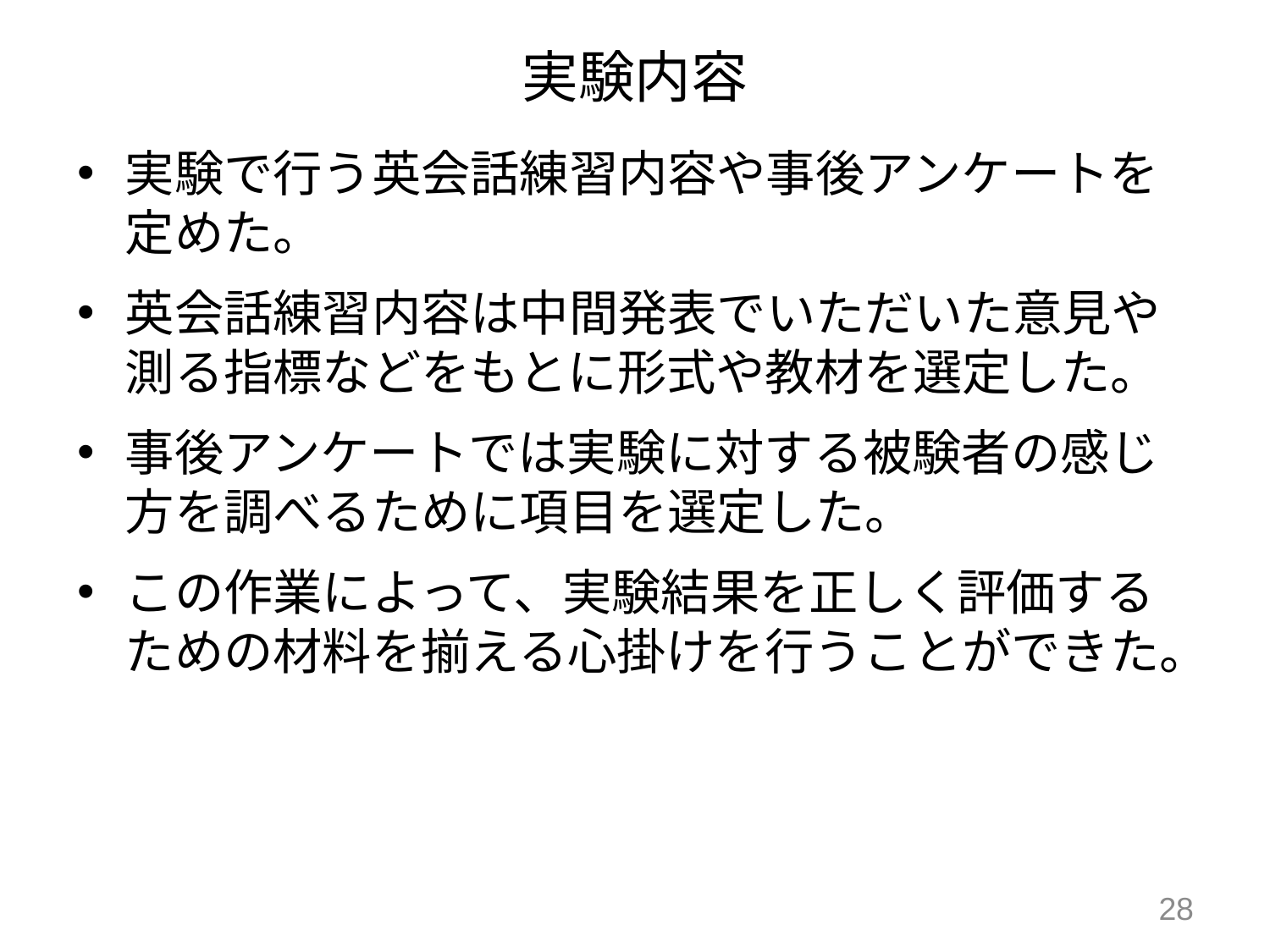

# 実験内容
実験で行う英会話練習内容や事後アンケートを定めた。
英会話練習内容は中間発表でいただいた意見や測る指標などをもとに形式や教材を選定した。
事後アンケートでは実験に対する被験者の感じ方を調べるために項目を選定した。
この作業によって、実験結果を正しく評価するための材料を揃える心掛けを行うことができた。
28